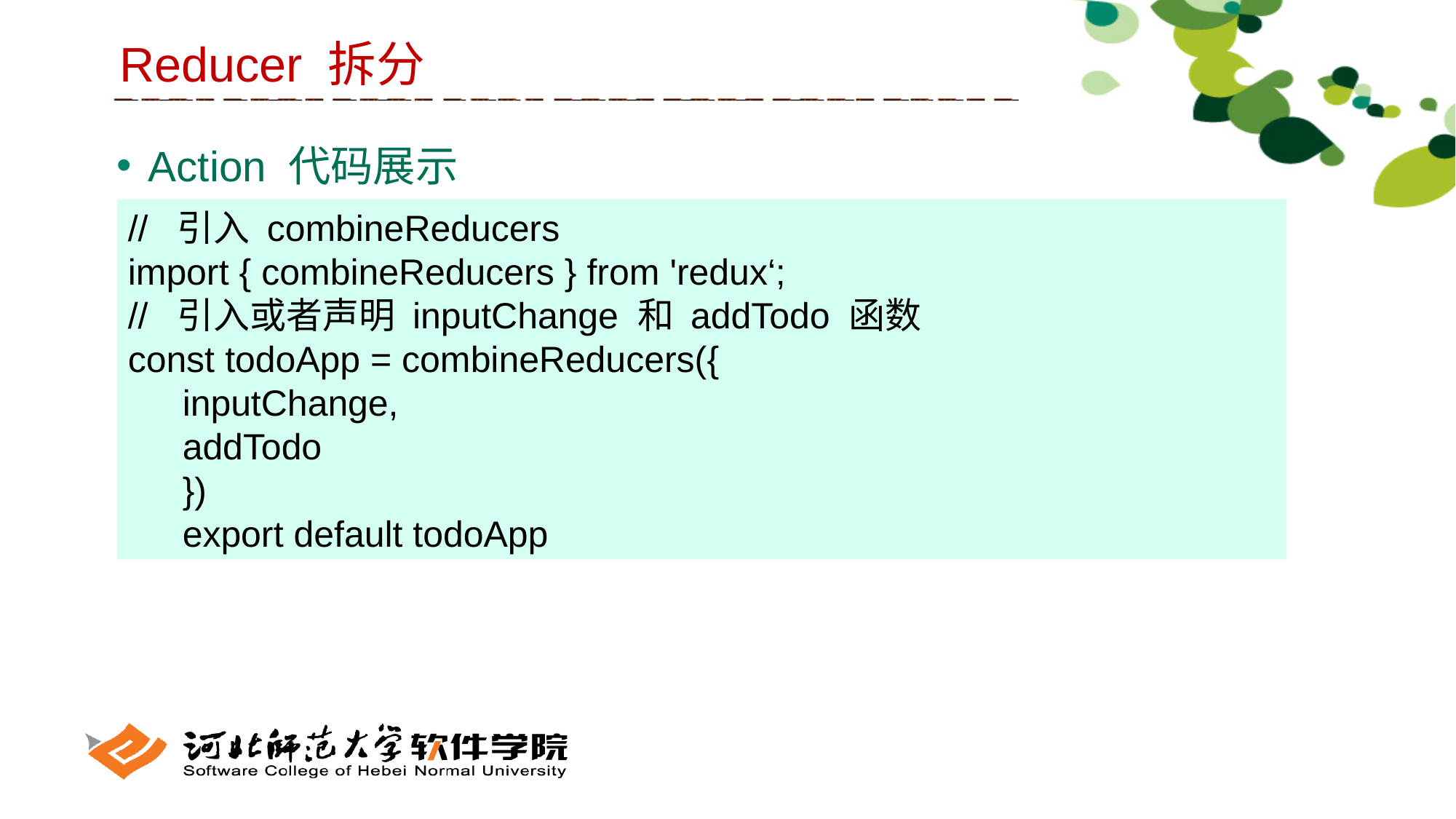

Reducer 拆分
 Action 代码展示

//  引入 combineReducers
import { combineReducers } from 'redux‘;
//  引入或者声明 inputChange 和 addTodo 函数
const todoApp = combineReducers({
inputChange,
addTodo
})
export default todoApp